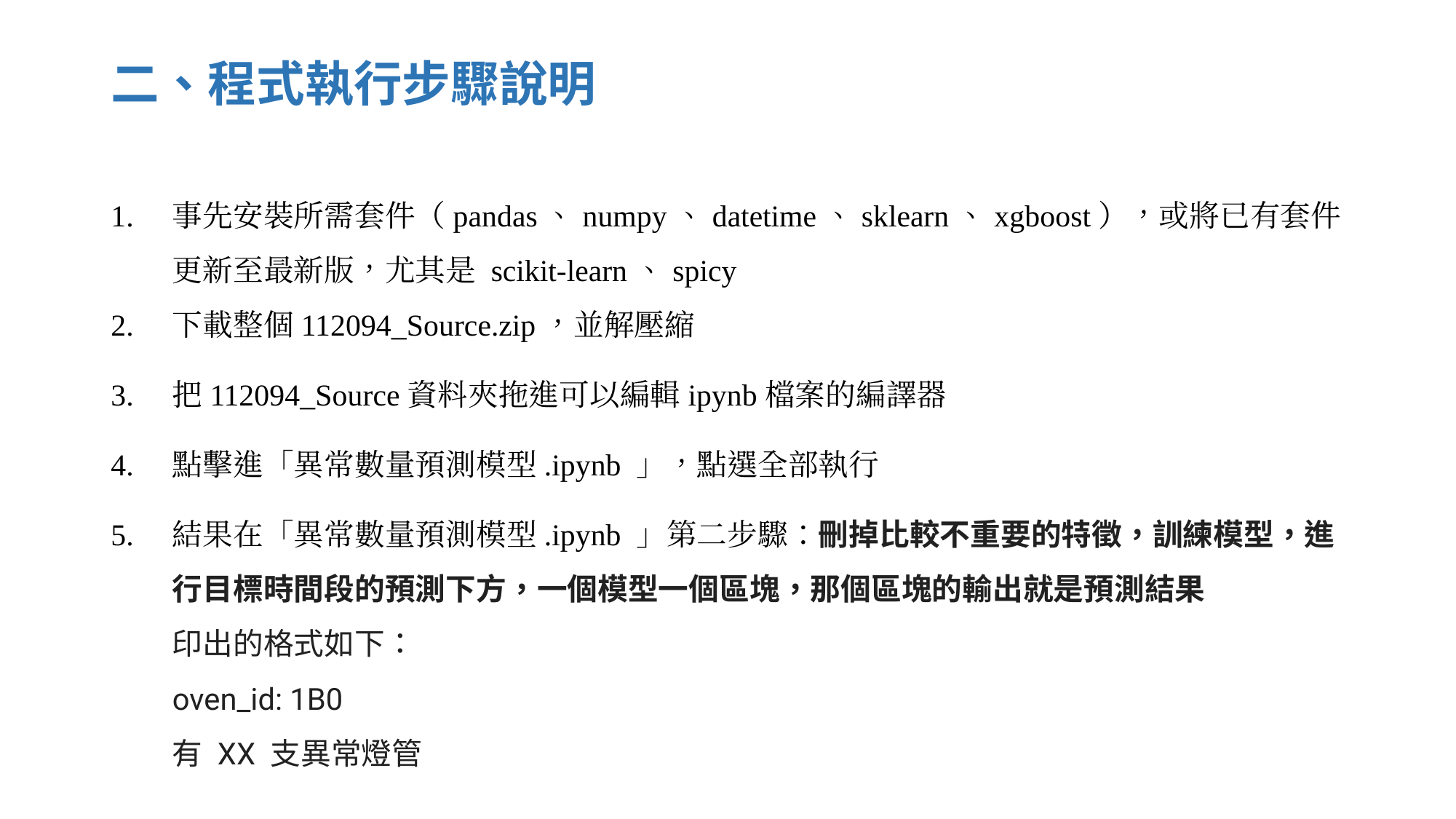

# 二、程式執行步驟說明
事先安裝所需套件（pandas、numpy、datetime、sklearn、xgboost），或將已有套件更新至最新版，尤其是 scikit-learn、spicy
下載整個112094_Source.zip，並解壓縮
把112094_Source資料夾拖進可以編輯ipynb檔案的編譯器
點擊進「異常數量預測模型.ipynb 」，點選全部執行
結果在「異常數量預測模型.ipynb 」第二步驟：刪掉比較不重要的特徵，訓練模型，進行目標時間段的預測下方，一個模型一個區塊，那個區塊的輸出就是預測結果
印出的格式如下：
oven_id: 1B0
有 XX 支異常燈管